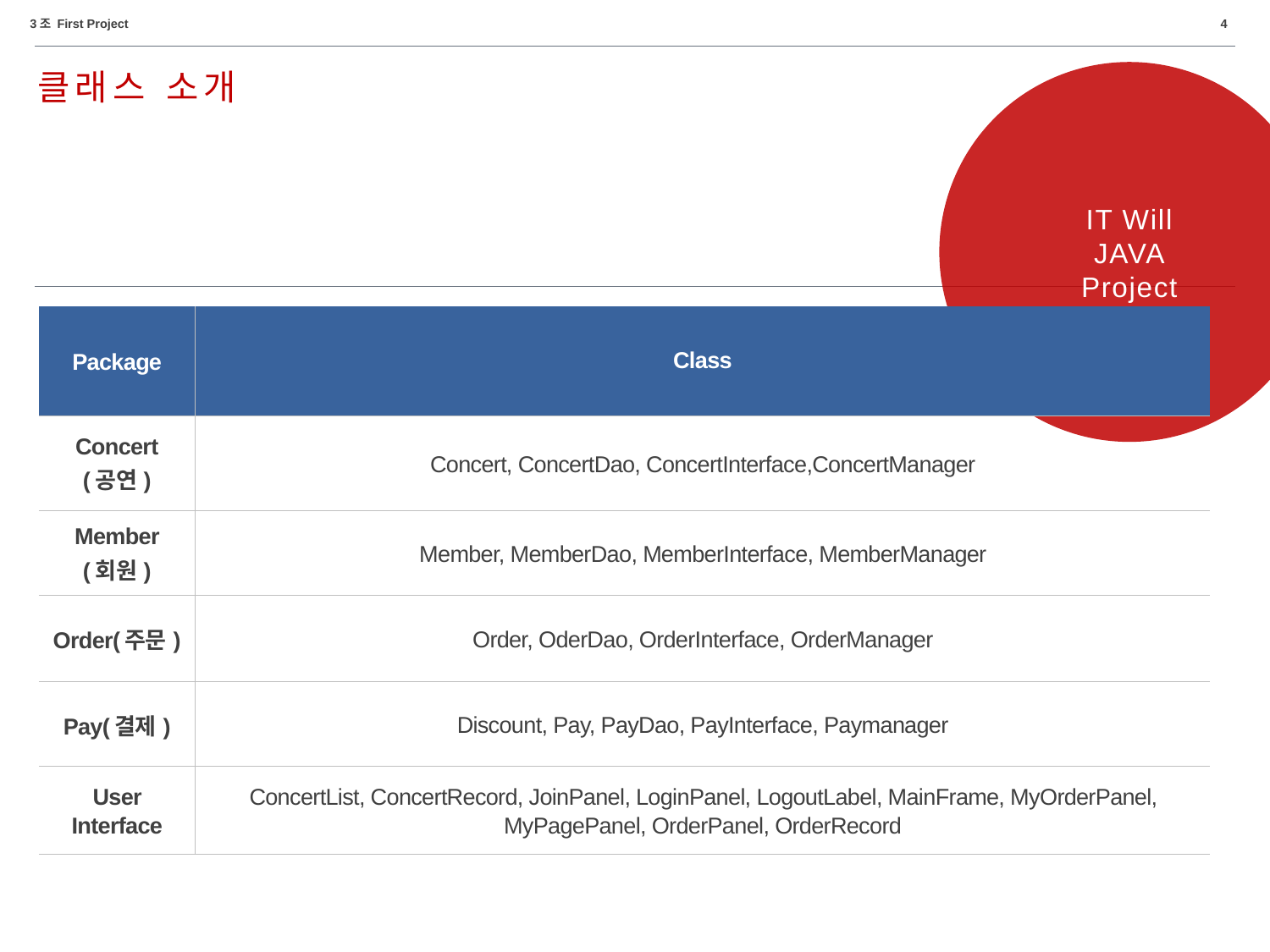

3조 First Project
4
IT Will
JAVA
Project
클래스 소개
| Package | Class |
| --- | --- |
| Concert (공연) | Concert, ConcertDao, ConcertInterface,ConcertManager |
| Member (회원) | Member, MemberDao, MemberInterface, MemberManager |
| Order(주문) | Order, OderDao, OrderInterface, OrderManager |
| Pay(결제) | Discount, Pay, PayDao, PayInterface, Paymanager |
| User Interface | ConcertList, ConcertRecord, JoinPanel, LoginPanel, LogoutLabel, MainFrame, MyOrderPanel, MyPagePanel, OrderPanel, OrderRecord |